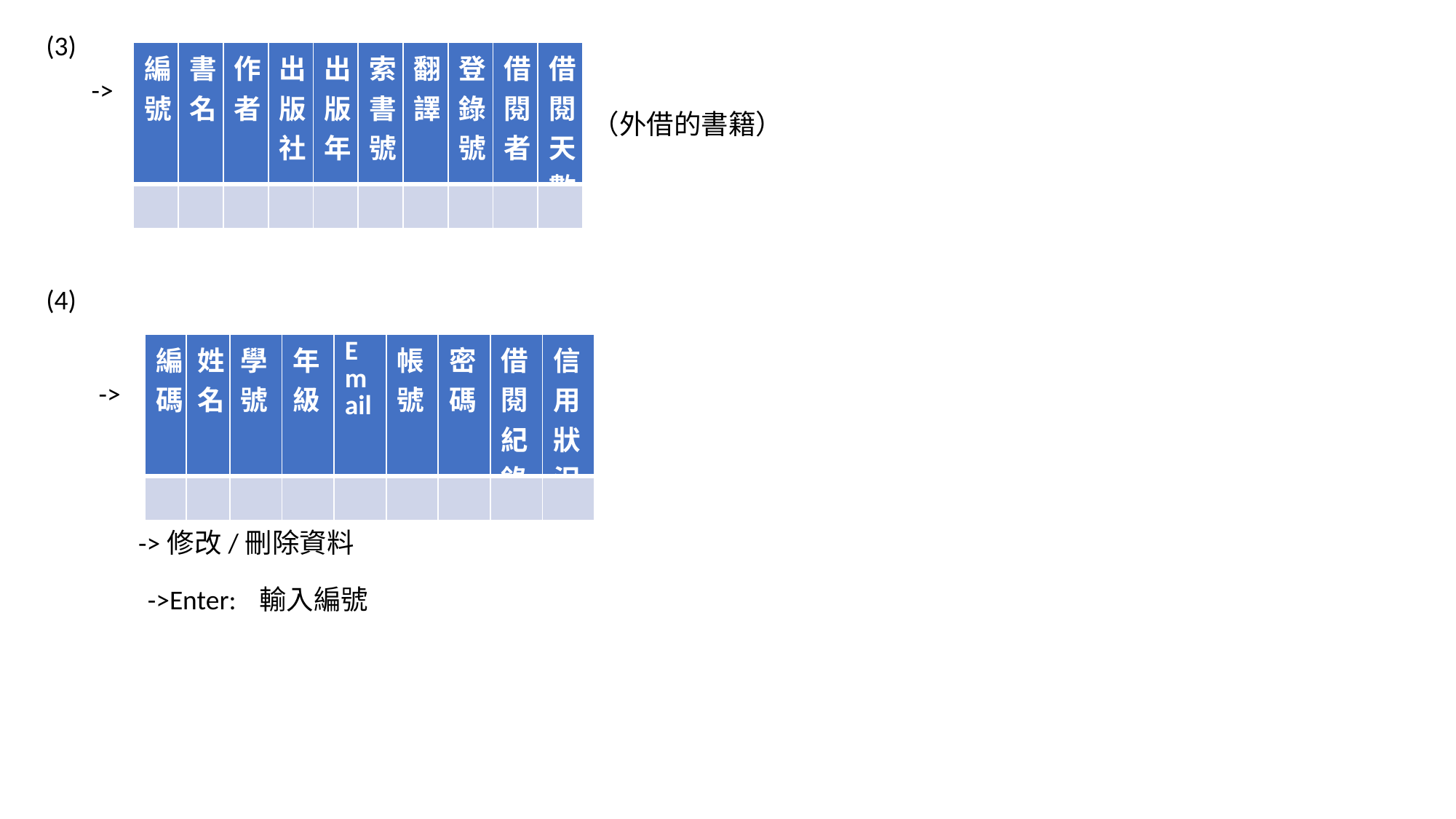

(3)
| 編號 | 書名 | 作者 | 出版社 | 出版年 | 索書號 | 翻譯 | 登錄號 | 借閱者 | 借閱天數 |
| --- | --- | --- | --- | --- | --- | --- | --- | --- | --- |
|  |  |  |  |  |  |  |  |  |  |
->
（外借的書籍）
(4)
| 編碼 | 姓名 | 學號 | 年級 | Email | 帳號 | 密碼 | 借閱紀錄 | 信用狀況 |
| --- | --- | --- | --- | --- | --- | --- | --- | --- |
|  |  |  |  |  |  |  |  |  |
->
->修改/刪除資料
->Enter:
輸入編號